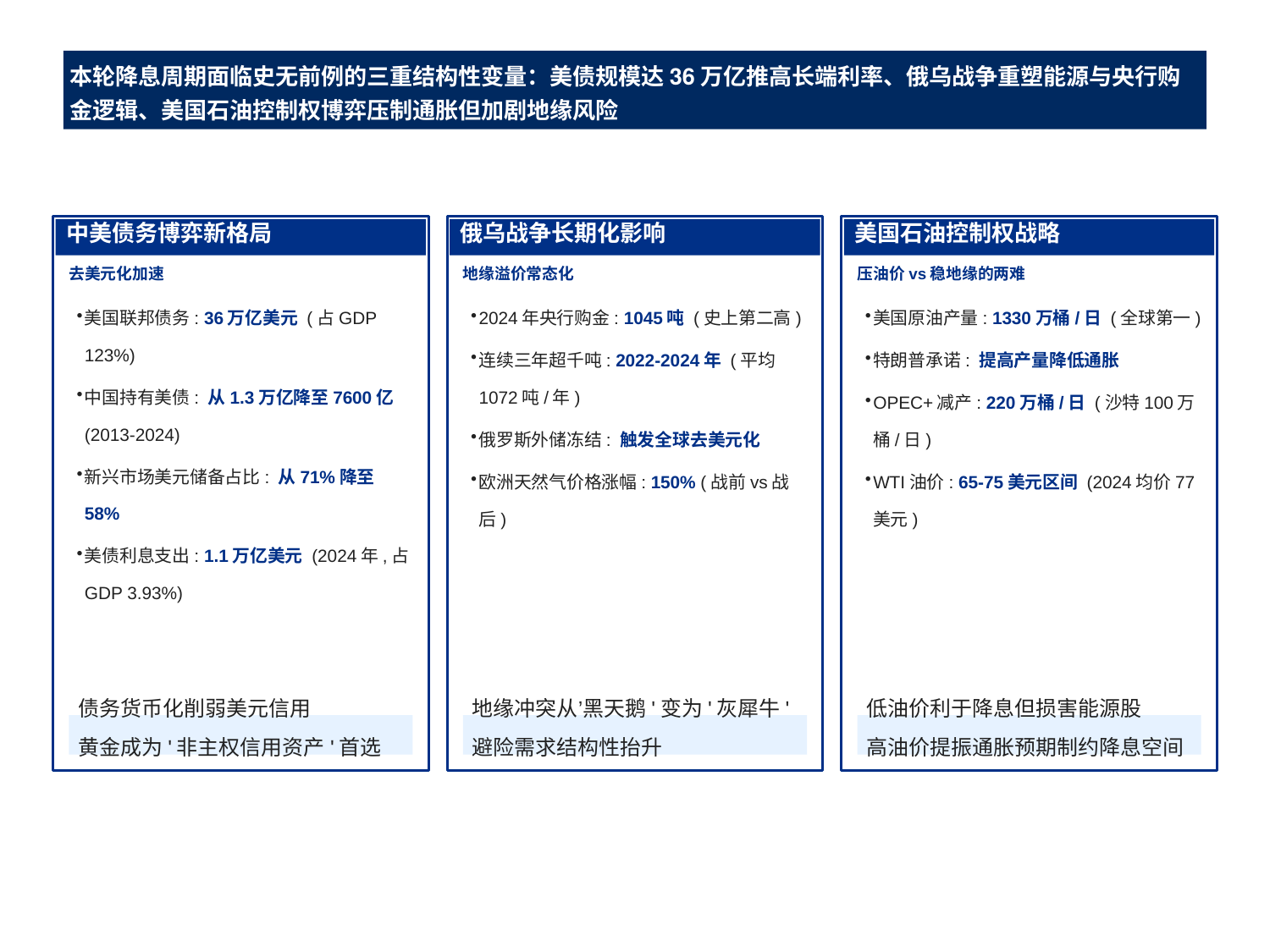

本轮降息周期面临史无前例的三重结构性变量：美债规模达36万亿推高长端利率、俄乌战争重塑能源与央行购金逻辑、美国石油控制权博弈压制通胀但加剧地缘风险

中美债务博弈新格局
俄乌战争长期化影响
美国石油控制权战略
去美元化加速
地缘溢价常态化
压油价vs稳地缘的两难
美国联邦债务: 36万亿美元 (占GDP 123%)
中国持有美债: 从1.3万亿降至7600亿 (2013-2024)
新兴市场美元储备占比: 从71%降至58%
美债利息支出: 1.1万亿美元 (2024年,占GDP 3.93%)
2024年央行购金: 1045吨 (史上第二高)
连续三年超千吨: 2022-2024年 (平均1072吨/年)
俄罗斯外储冻结: 触发全球去美元化
欧洲天然气价格涨幅: 150% (战前vs战后)
美国原油产量: 1330万桶/日 (全球第一)
特朗普承诺: 提高产量降低通胀
OPEC+减产: 220万桶/日 (沙特100万桶/日)
WTI油价: 65-75美元区间 (2024均价77美元)
债务货币化削弱美元信用

黄金成为'非主权信用资产'首选
地缘冲突从’黑天鹅'变为'灰犀牛'

避险需求结构性抬升
低油价利于降息但损害能源股

高油价提振通胀预期制约降息空间